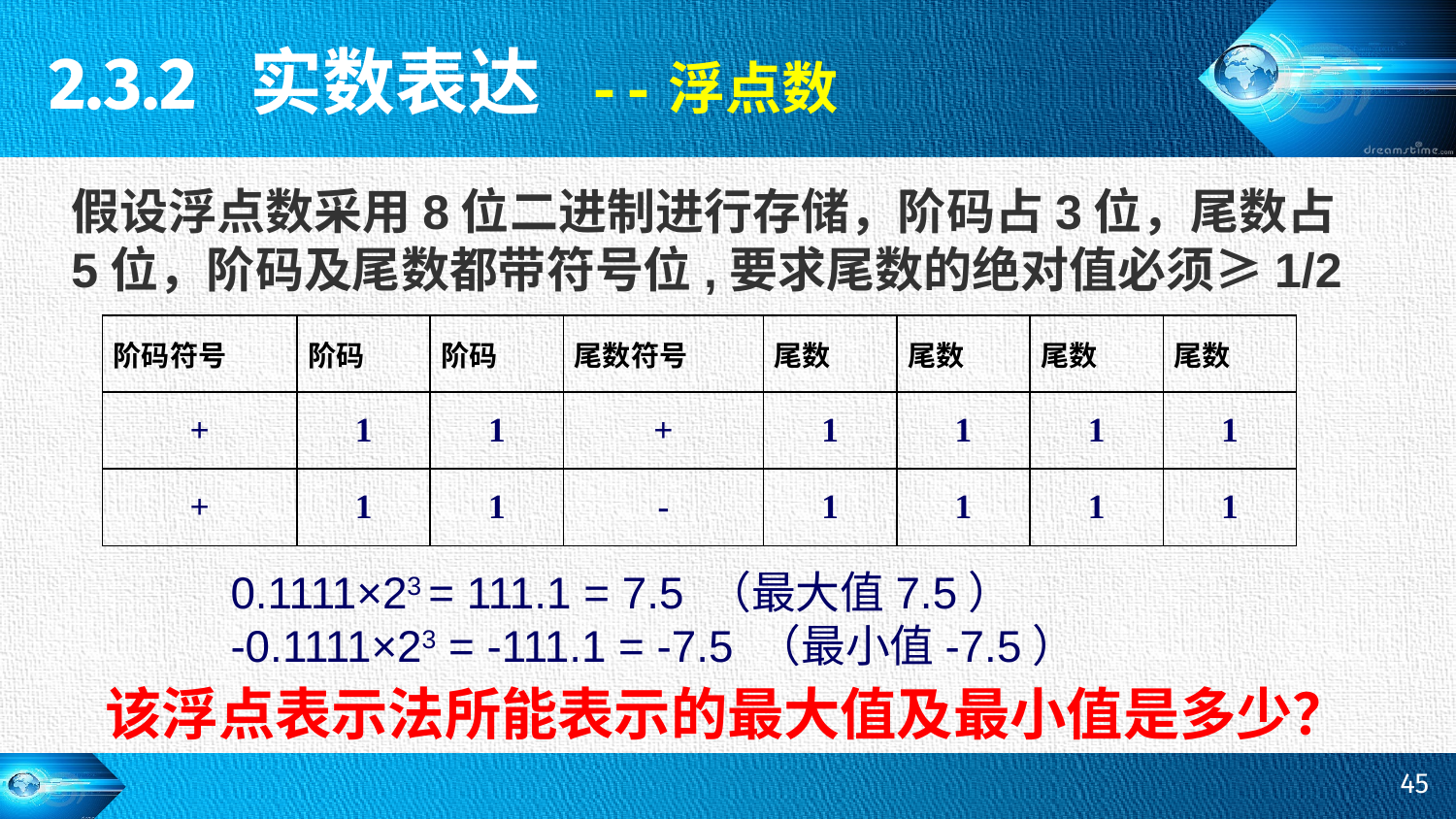

2.3.2  实数表达
--浮点数
假设浮点数采用8位二进制进行存储，阶码占3位，尾数占5位，阶码及尾数都带符号位,要求尾数的绝对值必须≥1/2
| 阶码符号 | 阶码 | 阶码 | 尾数符号 | 尾数 | 尾数 | 尾数 | 尾数 |
| --- | --- | --- | --- | --- | --- | --- | --- |
| + | 1 | 1 | + | 1 | 1 | 1 | 1 |
| + | 1 | 1 | - | 1 | 1 | 1 | 1 |
0.1111×23 = 111.1 = 7.5 （最大值7.5）
-0.1111×23 = -111.1 = -7.5 （最小值-7.5）
该浮点表示法所能表示的最大值及最小值是多少？
45